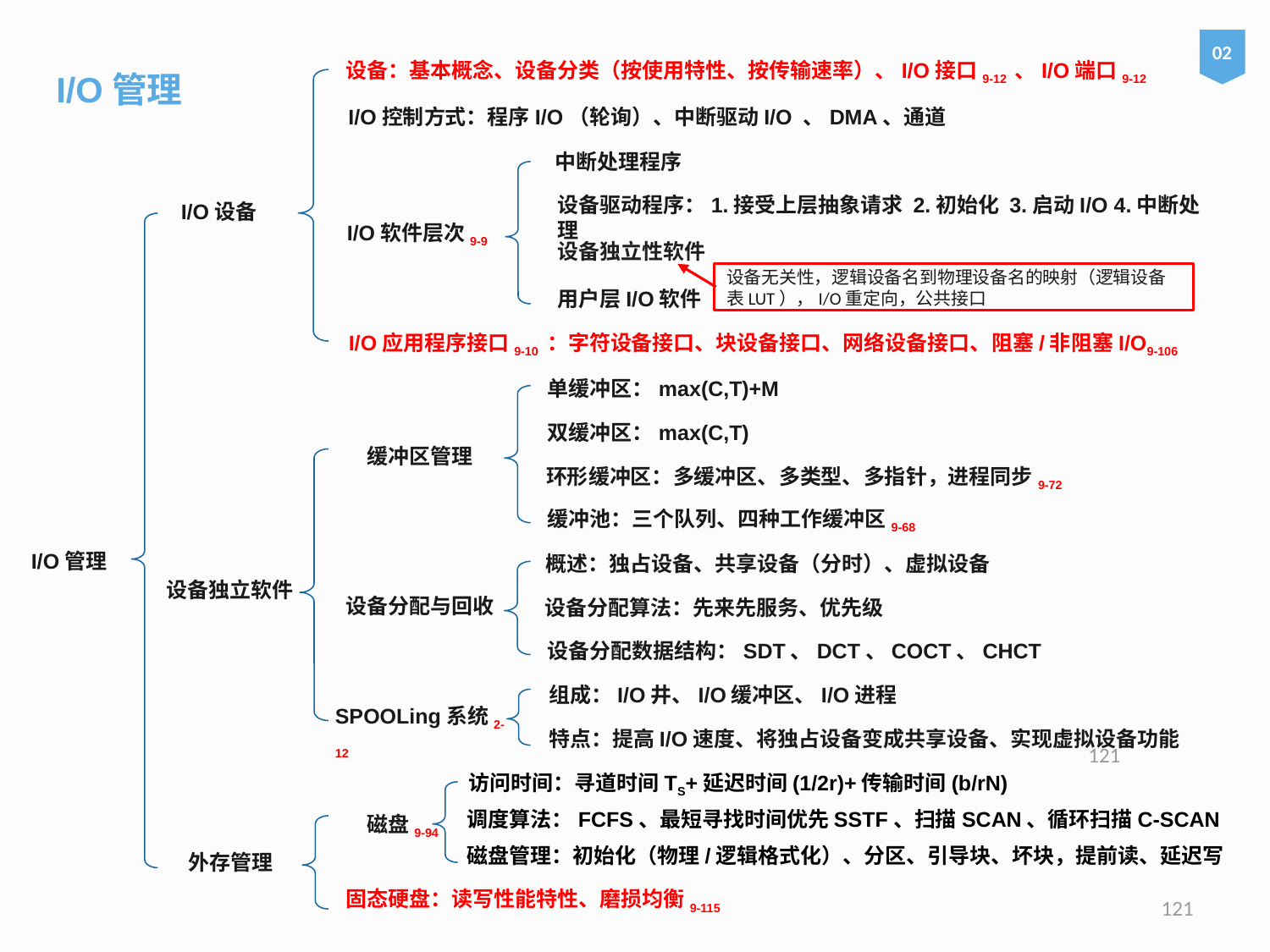

I/O管理
02
设备：基本概念、设备分类（按使用特性、按传输速率）、I/O接口9-12 、I/O端口9-12

I/O控制方式：程序I/O（轮询）、中断驱动I/O 、DMA、通道
中断处理程序

设备驱动程序：1.接受上层抽象请求 2.初始化 3.启动I/O 4.中断处理
I/O设备

I/O软件层次9-9
设备独立性软件
设备无关性，逻辑设备名到物理设备名的映射（逻辑设备表LUT），I/O重定向，公共接口
用户层I/O软件
I/O应用程序接口9-10 ：字符设备接口、块设备接口、网络设备接口、阻塞/非阻塞I/O9-106
单缓冲区：max(C,T)+M

双缓冲区：max(C,T)
缓冲区管理

环形缓冲区：多缓冲区、多类型、多指针，进程同步9-72
缓冲池：三个队列、四种工作缓冲区9-68
I/O管理
概述：独占设备、共享设备（分时）、虚拟设备

设备独立软件
设备分配与回收
设备分配算法：先来先服务、优先级
设备分配数据结构：SDT、DCT、COCT、CHCT
组成：I/O井、I/O缓冲区、I/O进程

SPOOLing系统2-12
特点：提高I/O速度、将独占设备变成共享设备、实现虚拟设备功能
121
访问时间：寻道时间TS+延迟时间(1/2r)+传输时间(b/rN)

调度算法：FCFS、最短寻找时间优先SSTF、扫描SCAN、循环扫描C-SCAN
磁盘9-94

磁盘管理：初始化（物理/逻辑格式化）、分区、引导块、坏块，提前读、延迟写
外存管理
固态硬盘：读写性能特性、磨损均衡9-115
121